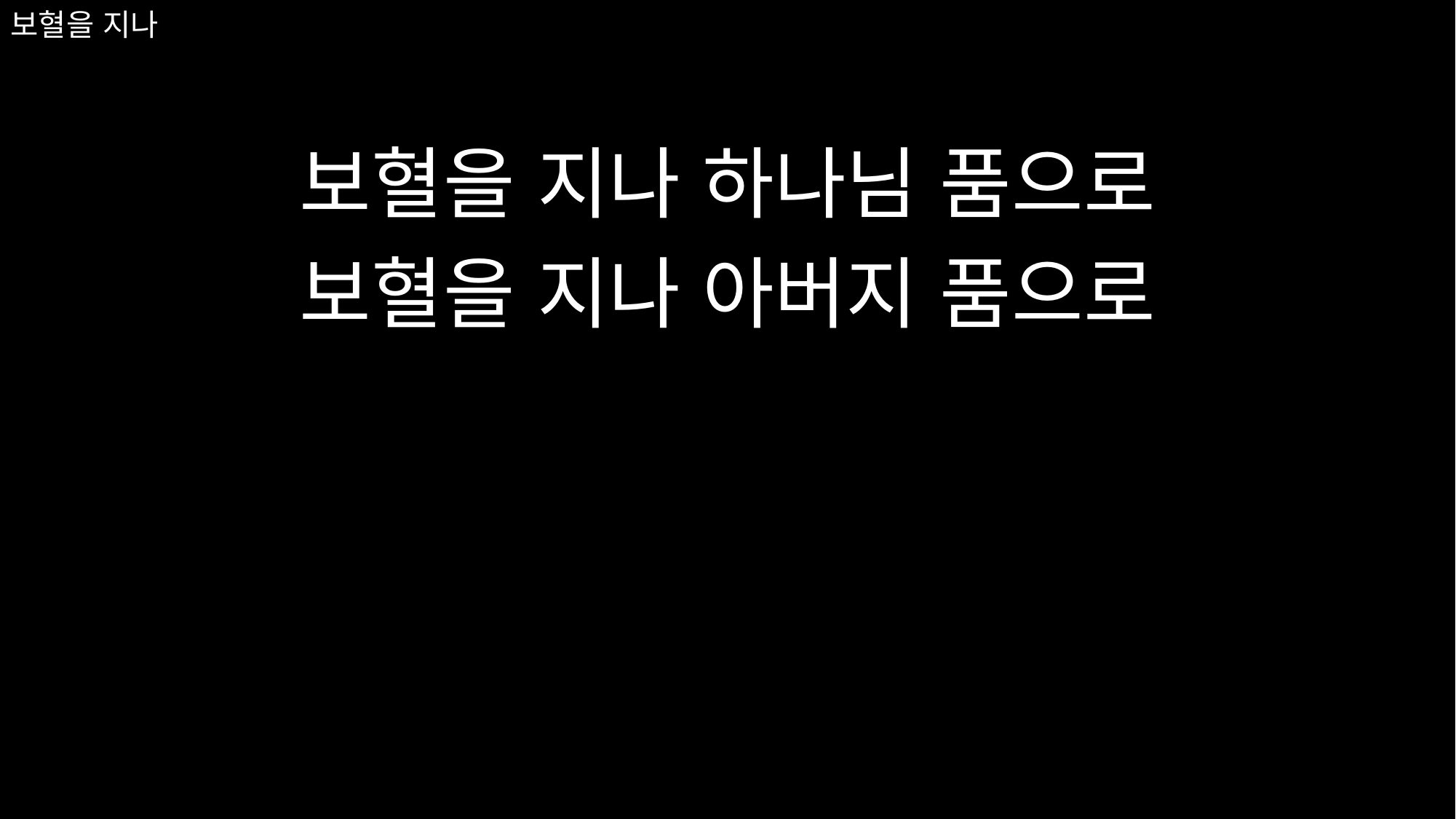

보혈을 지나 하나님 품으로
보혈을 지나 아버지 품으로
# 보혈을 지나